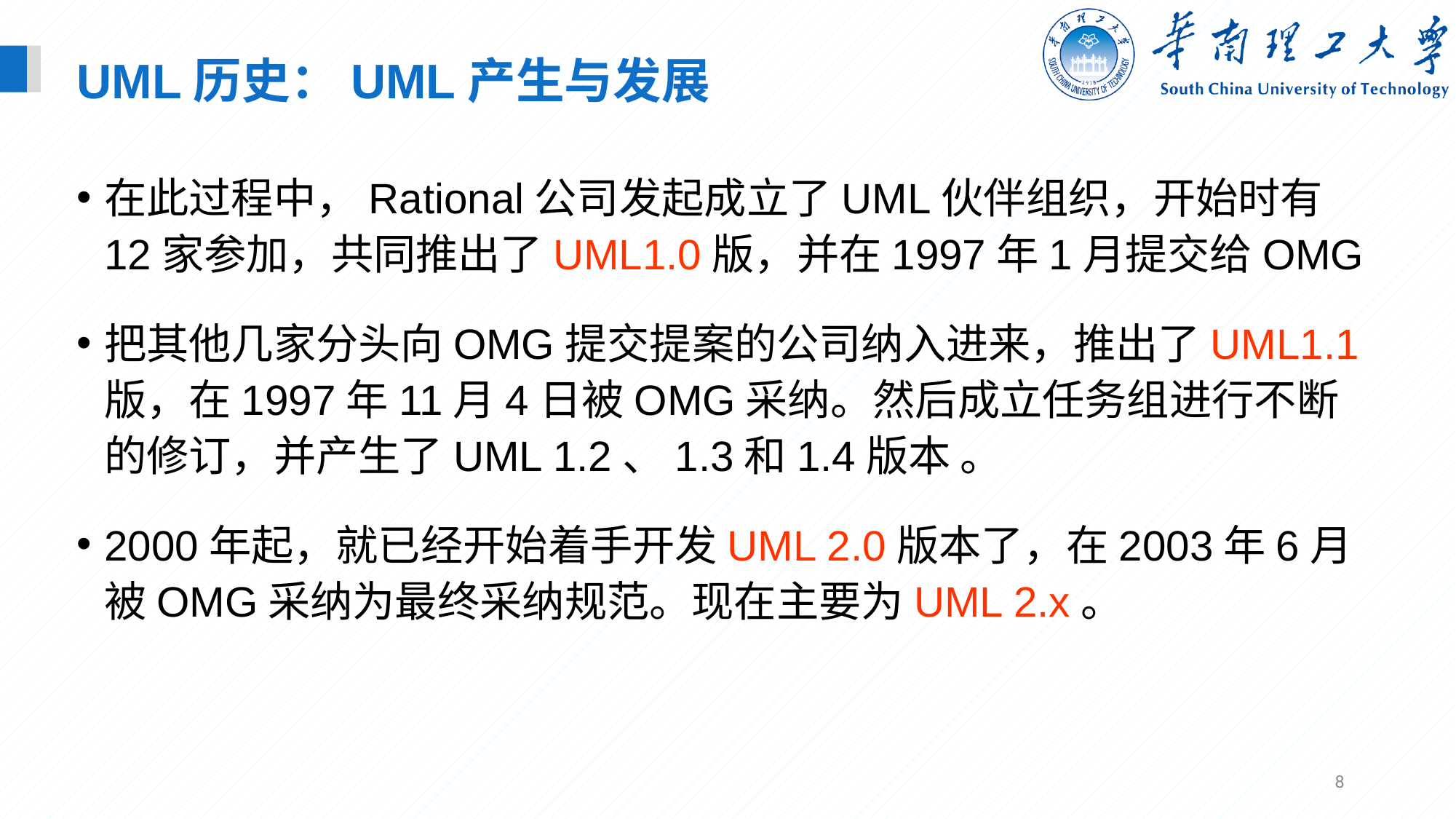

UML历史：UML产生与发展
在此过程中，Rational公司发起成立了UML伙伴组织，开始时有12家参加，共同推出了UML1.0版，并在1997年1月提交给OMG
把其他几家分头向OMG提交提案的公司纳入进来，推出了UML1.1版，在1997年11月4日被OMG采纳。然后成立任务组进行不断的修订，并产生了UML 1.2、1.3和1.4版本 。
2000年起，就已经开始着手开发UML 2.0版本了，在2003年6月被OMG采纳为最终采纳规范。现在主要为UML 2.x。
8